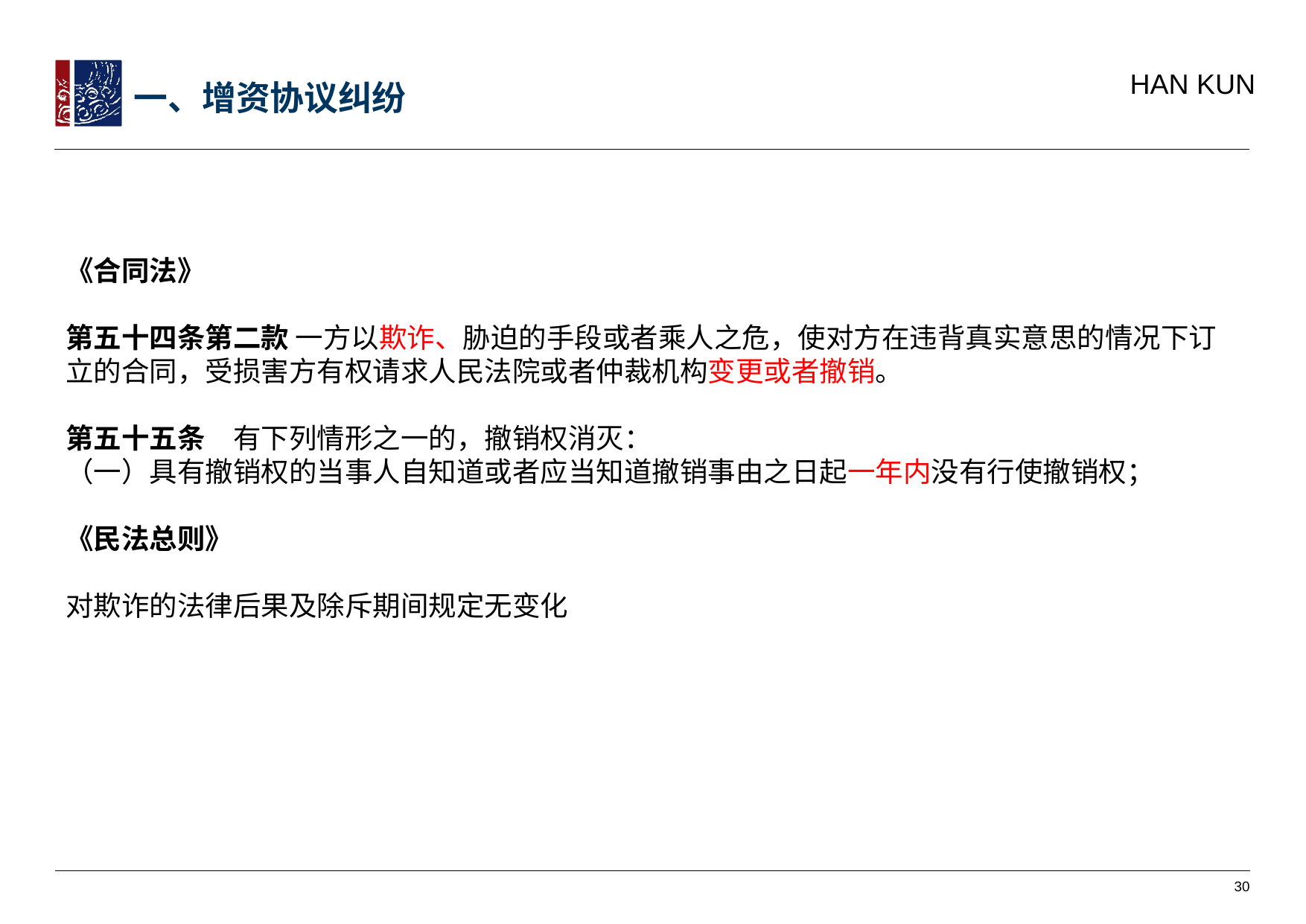

一、增资协议纠纷
《合同法》

第五十四条第二款 一方以欺诈、胁迫的手段或者乘人之危，使对方在违背真实意思的情况下订立的合同，受损害方有权请求人民法院或者仲裁机构变更或者撤销。

第五十五条　有下列情形之一的，撤销权消灭：
（一）具有撤销权的当事人自知道或者应当知道撤销事由之日起一年内没有行使撤销权；

《民法总则》

对欺诈的法律后果及除斥期间规定无变化